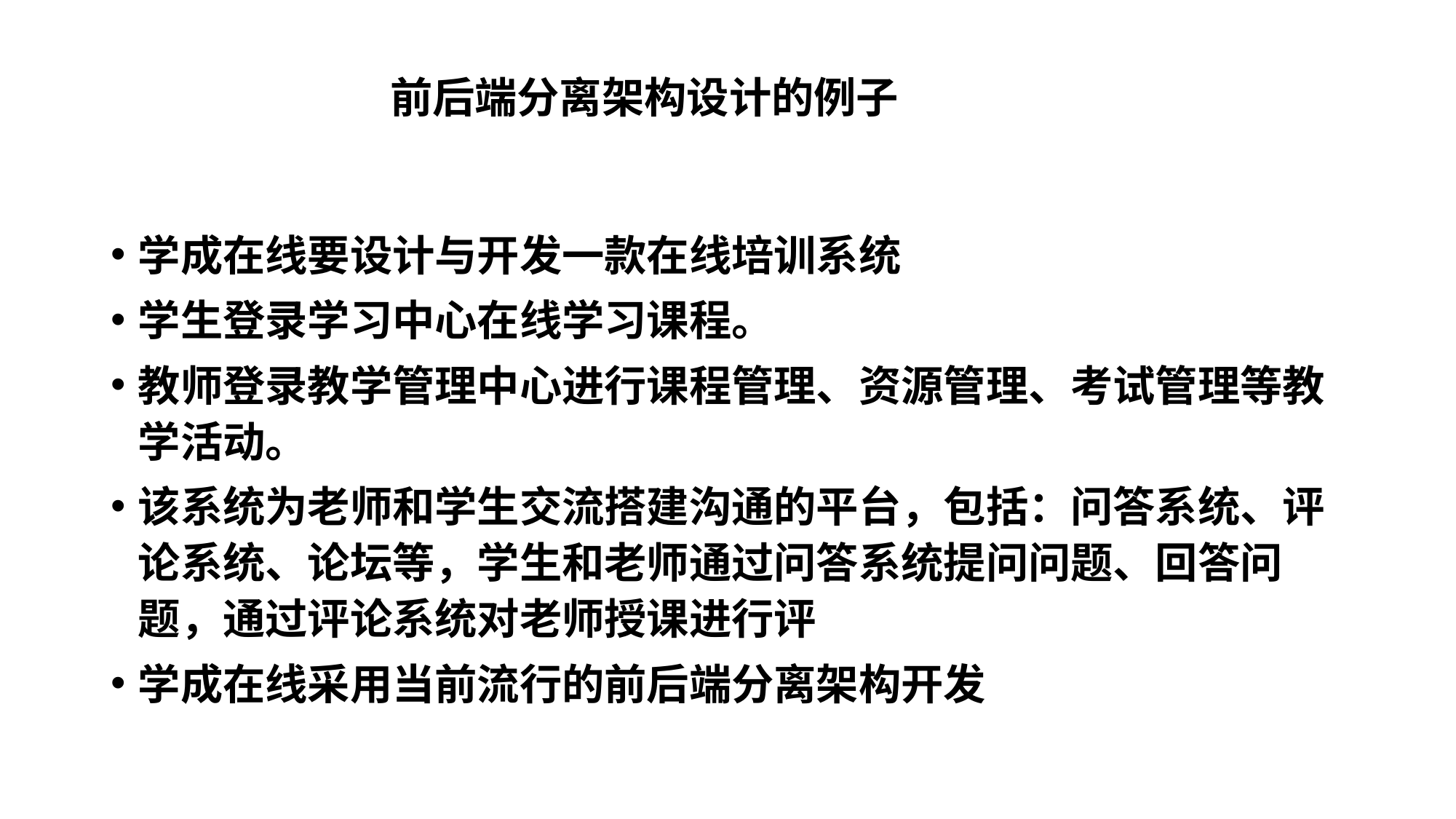

# 前后端分离架构设计的例子
学成在线要设计与开发一款在线培训系统
学生登录学习中心在线学习课程。
教师登录教学管理中心进行课程管理、资源管理、考试管理等教学活动。
该系统为老师和学生交流搭建沟通的平台，包括：问答系统、评论系统、论坛等，学生和老师通过问答系统提问问题、回答问题，通过评论系统对老师授课进行评
学成在线采用当前流行的前后端分离架构开发